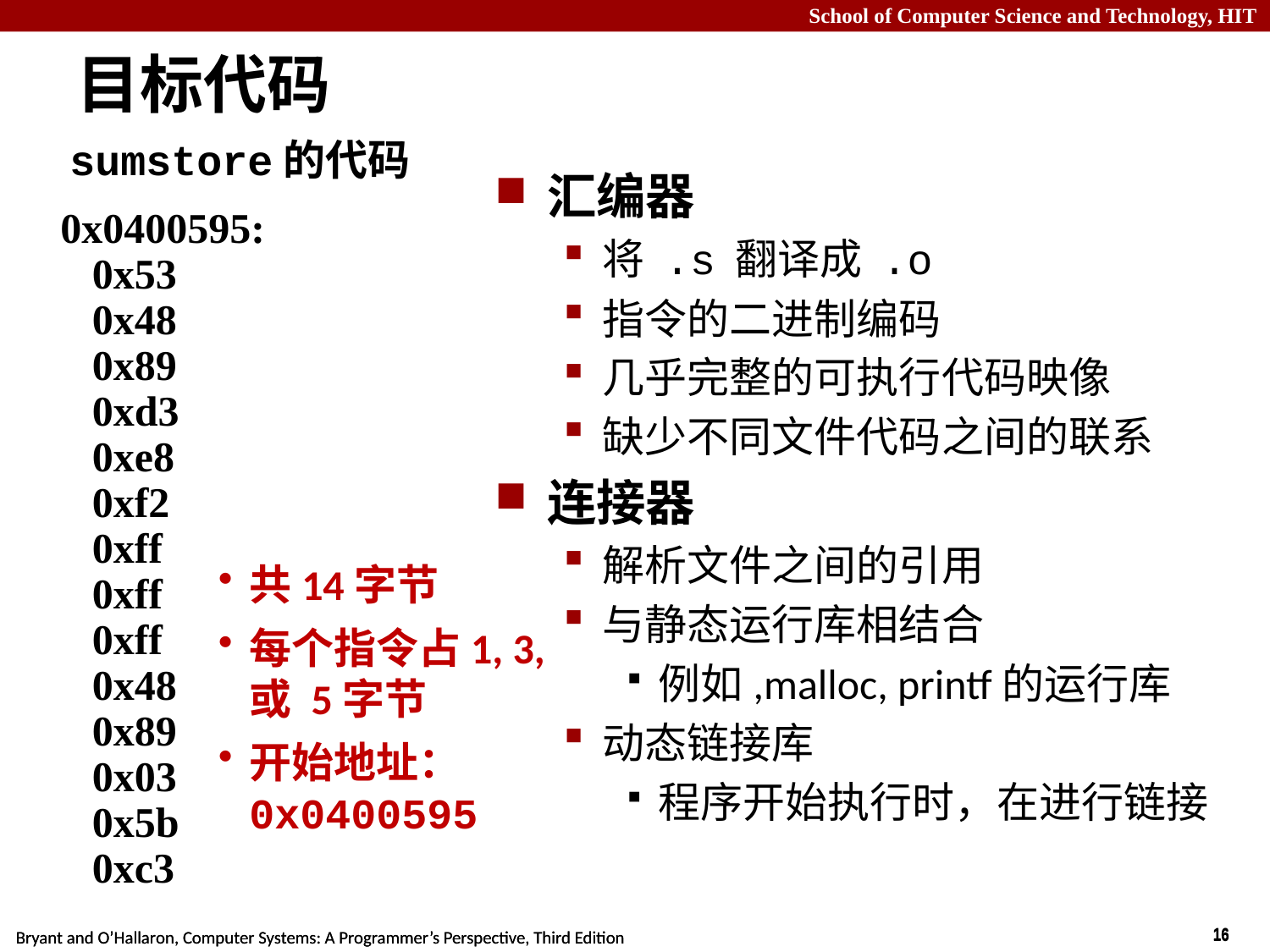

# 目标代码
 sumstore的代码

汇编器
将 .s 翻译成 .o
指令的二进制编码
几乎完整的可执行代码映像
缺少不同文件代码之间的联系
连接器
解析文件之间的引用
与静态运行库相结合
例如,malloc, printf的运行库
动态链接库
程序开始执行时，在进行链接
0x0400595:
   0x53
   0x48
   0x89
   0xd3
   0xe8
   0xf2
   0xff
   0xff
   0xff
   0x48
   0x89
   0x03
   0x5b
   0xc3
共14字节
每个指令占1, 3, 或 5字节
开始地址： 0x0400595